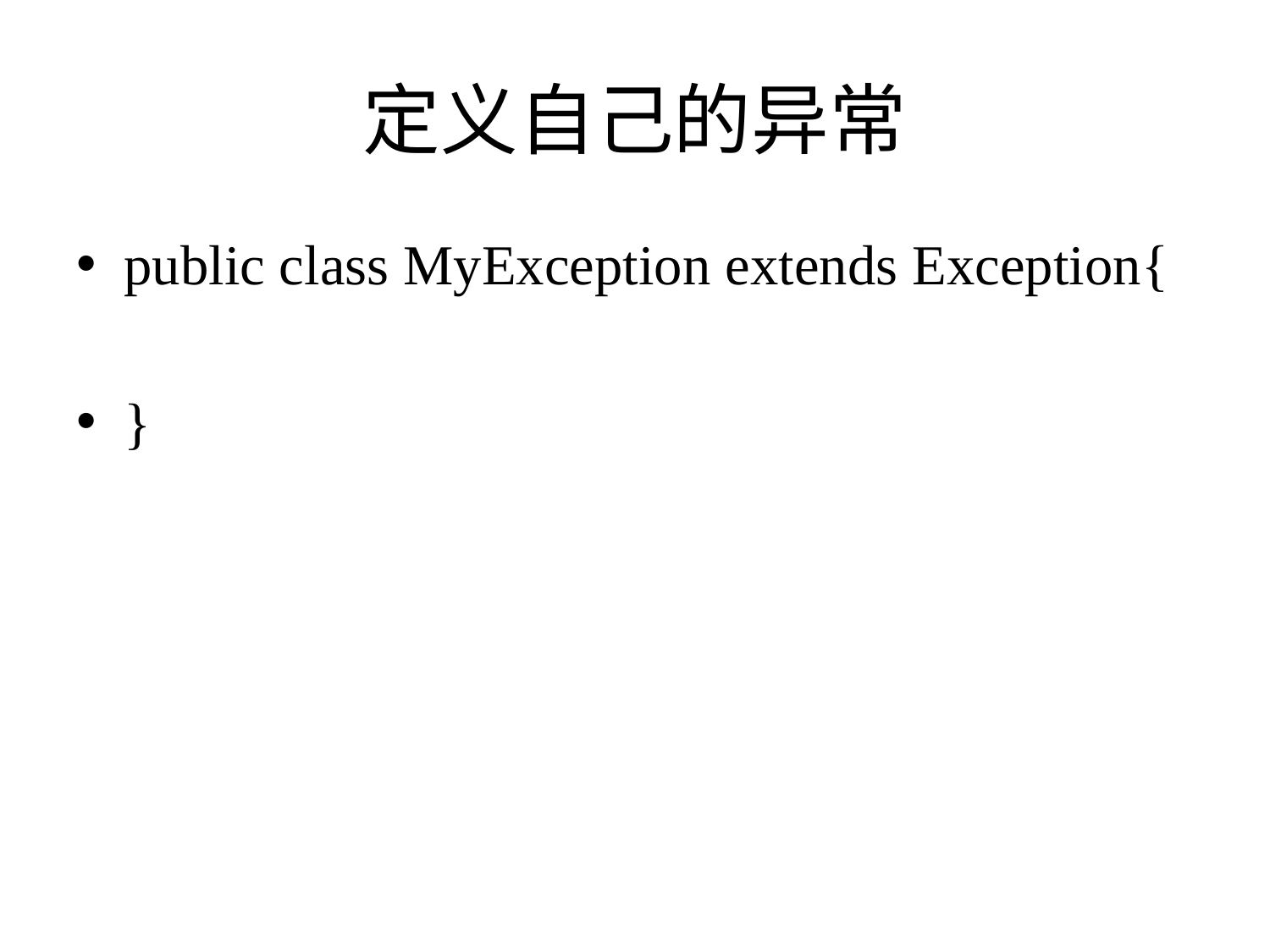

# 定义自己的异常
public class MyException extends Exception{

}